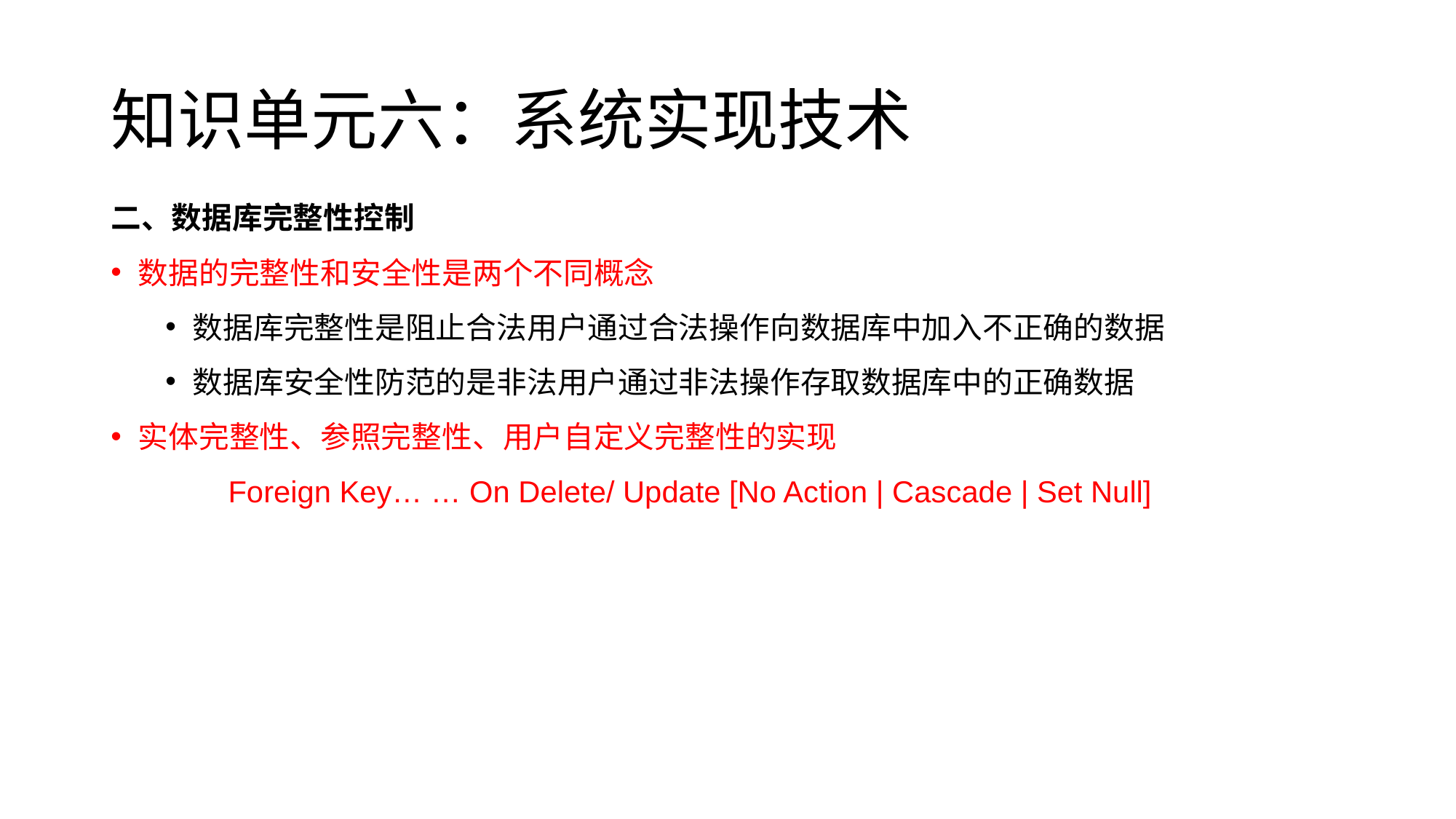

# 知识单元六：系统实现技术
二、数据库完整性控制
数据的完整性和安全性是两个不同概念
数据库完整性是阻止合法用户通过合法操作向数据库中加入不正确的数据
数据库安全性防范的是非法用户通过非法操作存取数据库中的正确数据
实体完整性、参照完整性、用户自定义完整性的实现
              Foreign Key… … On Delete/ Update [No Action | Cascade | Set Null]